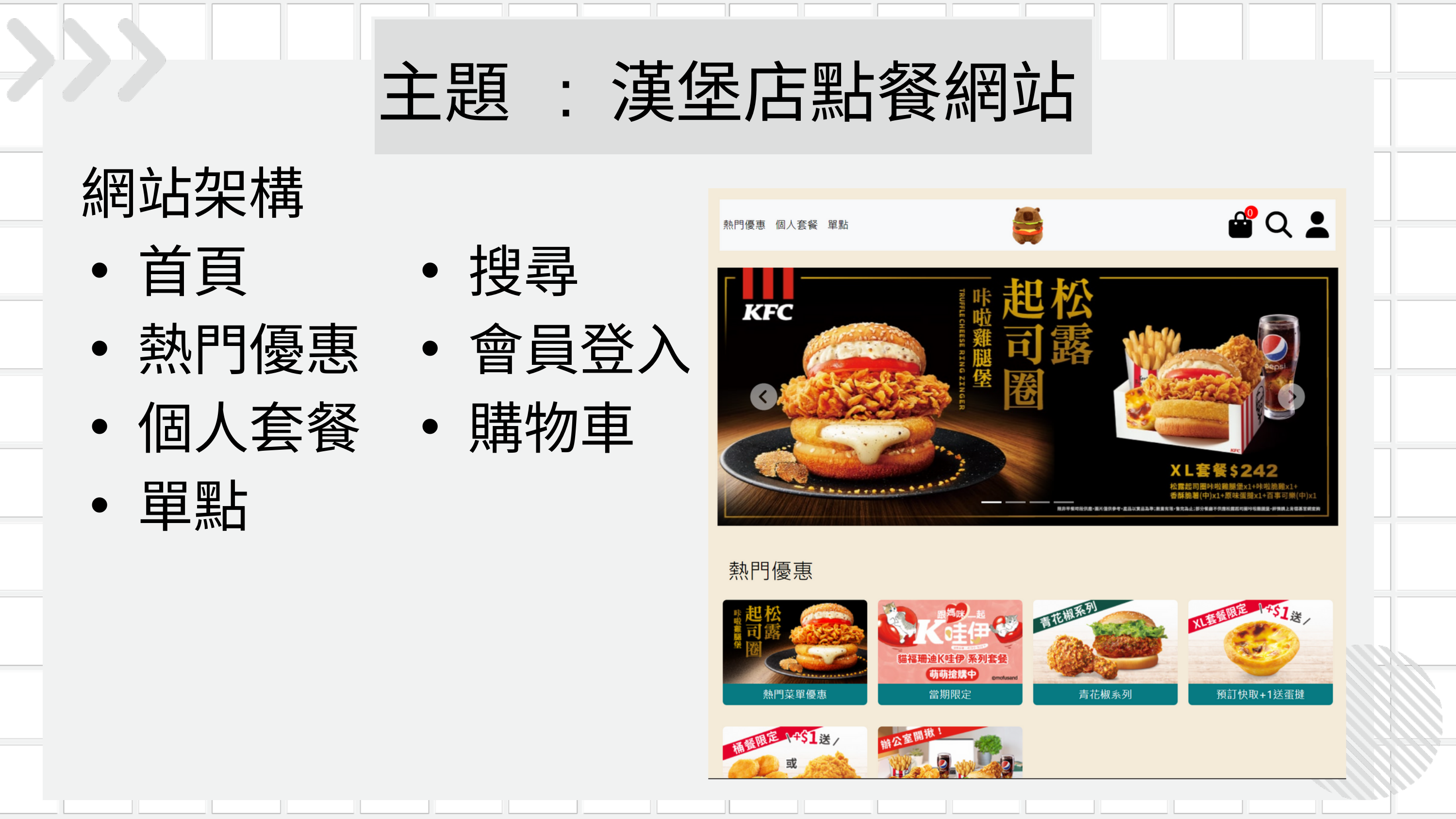

主題  : 漢堡店點餐網站

  網站架構
首頁
熱門優惠
個人套餐
單點

搜尋
會員登入
購物車